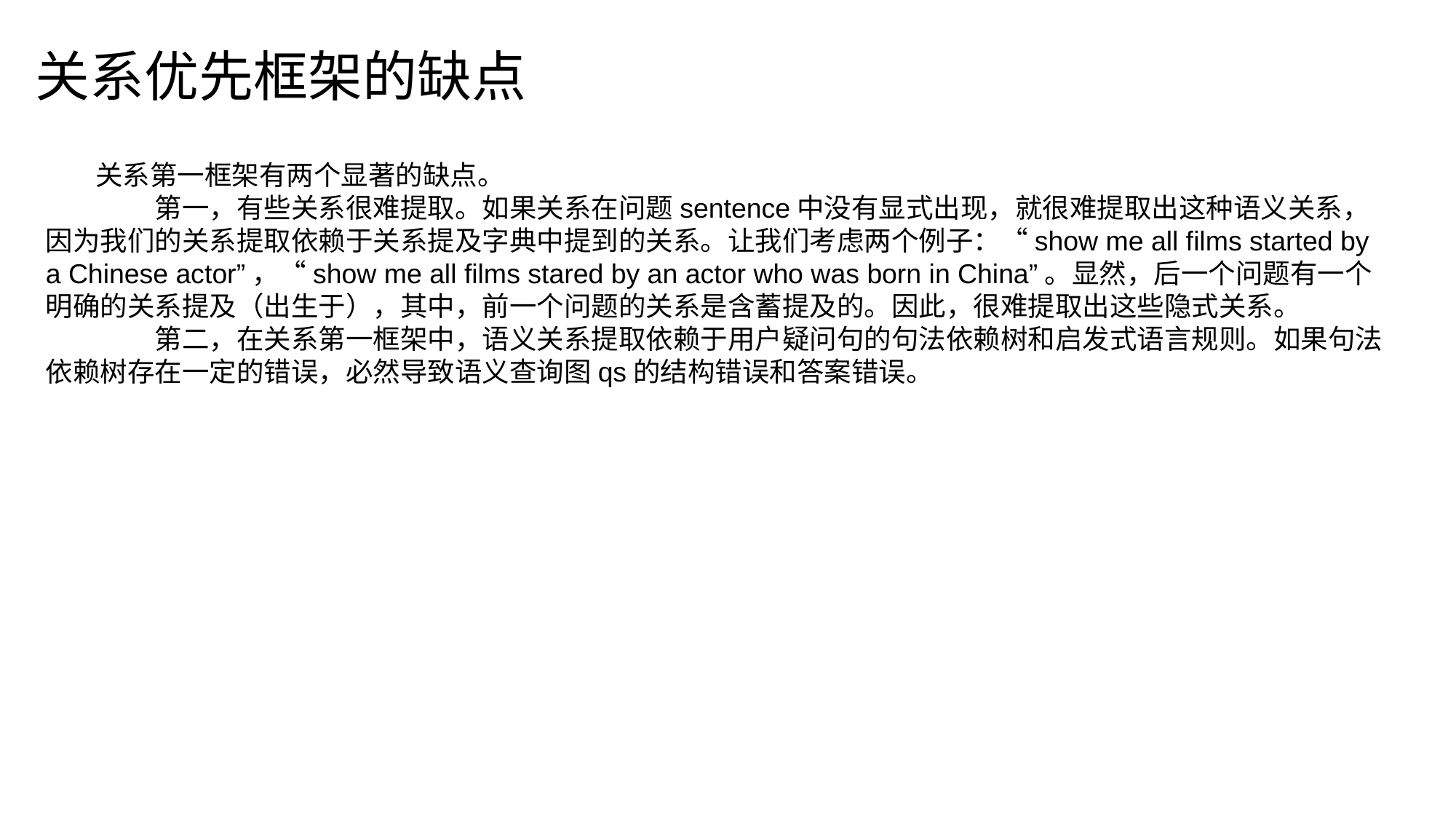

关系优先框架的缺点
       关系第一框架有两个显著的缺点。
	第一，有些关系很难提取。如果关系在问题sentence中没有显式出现，就很难提取出这种语义关系，因为我们的关系提取依赖于关系提及字典中提到的关系。让我们考虑两个例子：“show me all films started by a Chinese actor”，“show me all films stared by an actor who was born in China”。显然，后一个问题有一个明确的关系提及（出生于），其中，前一个问题的关系是含蓄提及的。因此，很难提取出这些隐式关系。
	第二，在关系第一框架中，语义关系提取依赖于用户疑问句的句法依赖树和启发式语言规则。如果句法依赖树存在一定的错误，必然导致语义查询图qs的结构错误和答案错误。